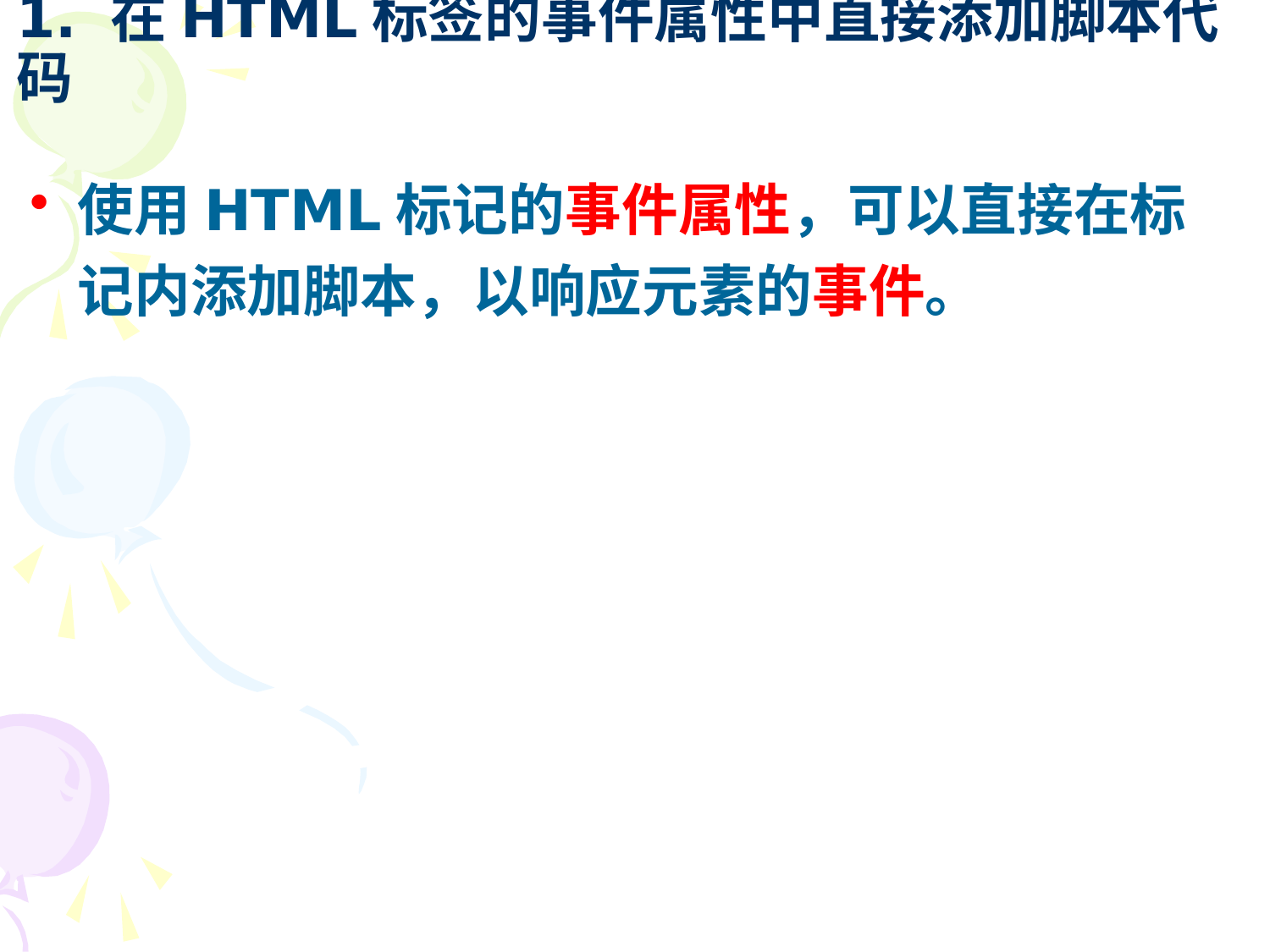

# 1. 在HTML标签的事件属性中直接添加脚本代码
使用HTML标记的事件属性，可以直接在标记内添加脚本，以响应元素的事件。